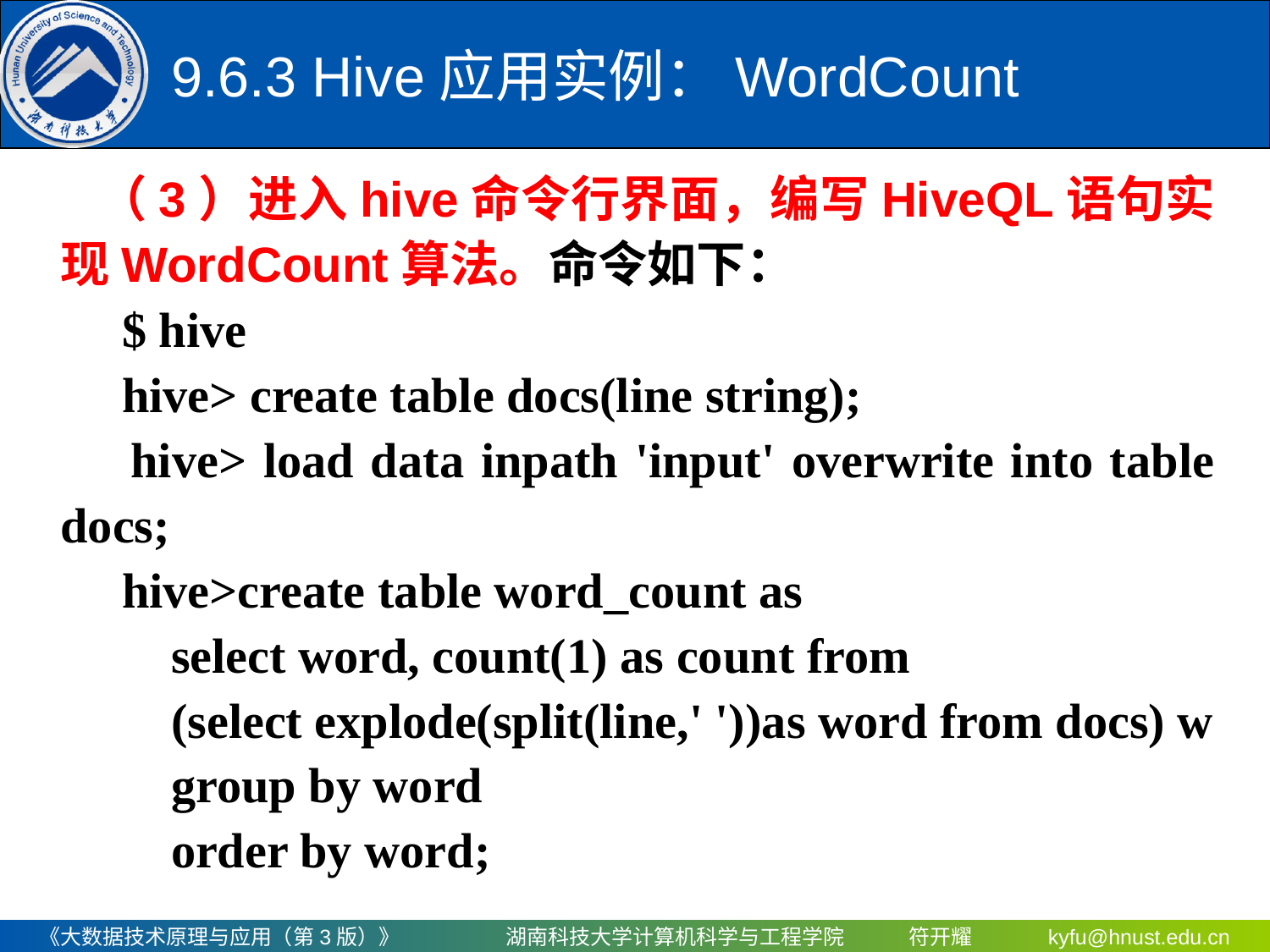

9.6.3 Hive应用实例：WordCount
（3）进入hive命令行界面，编写HiveQL语句实现WordCount算法。命令如下：
  $ hive
  hive> create table docs(line string);
  hive> load data inpath 'input' overwrite into table docs;
  hive>create table word_count as
      select word, count(1) as count from
      (select explode(split(line,' '))as word from docs) w
      group by word
      order by word;